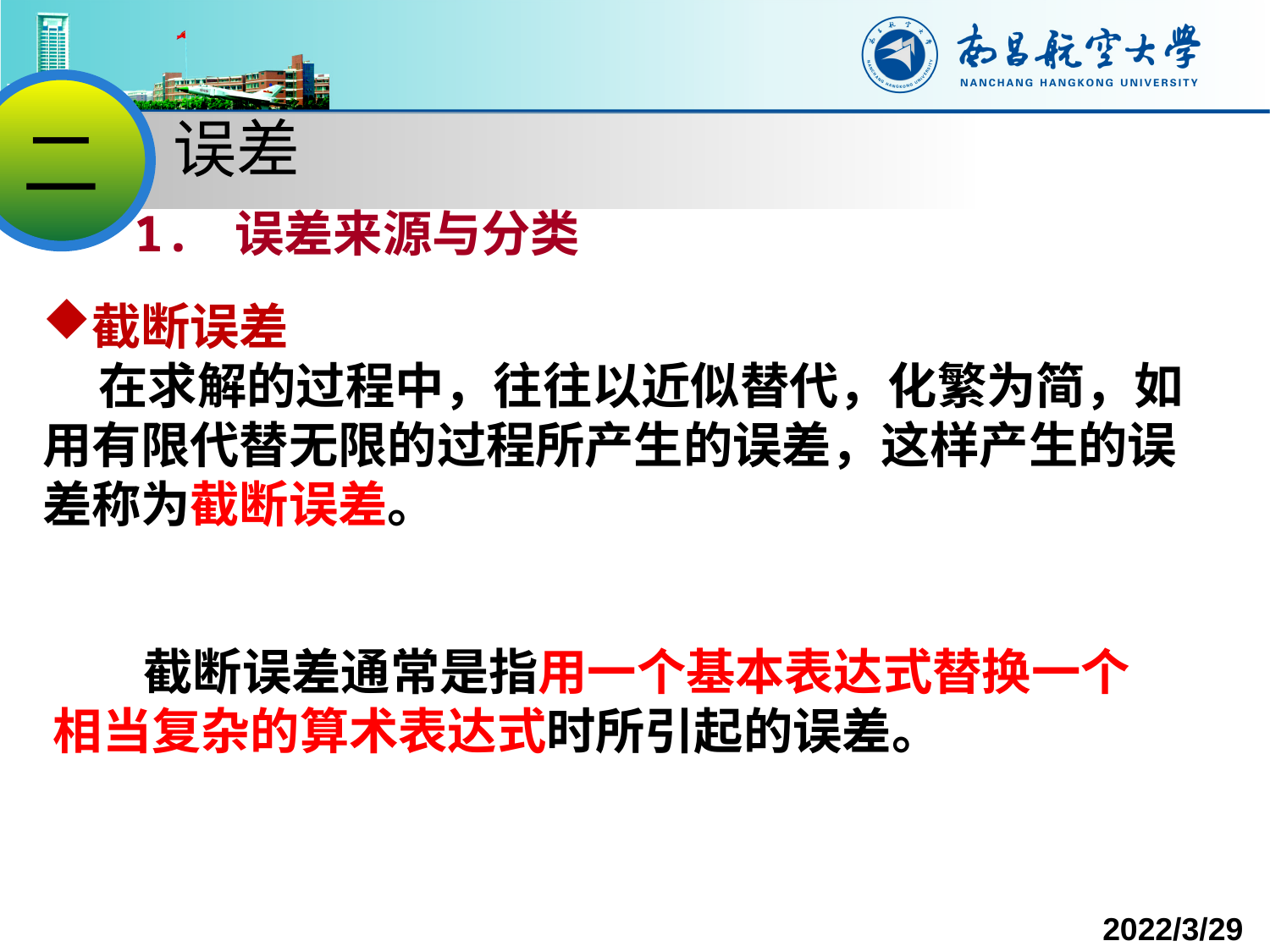

二

误差
1. 误差来源与分类

截断误差
    在求解的过程中，往往以近似替代，化繁为简，如用有限代替无限的过程所产生的误差，这样产生的误差称为截断误差。
       截断误差通常是指用一个基本表达式替换一个相当复杂的算术表达式时所引起的误差。